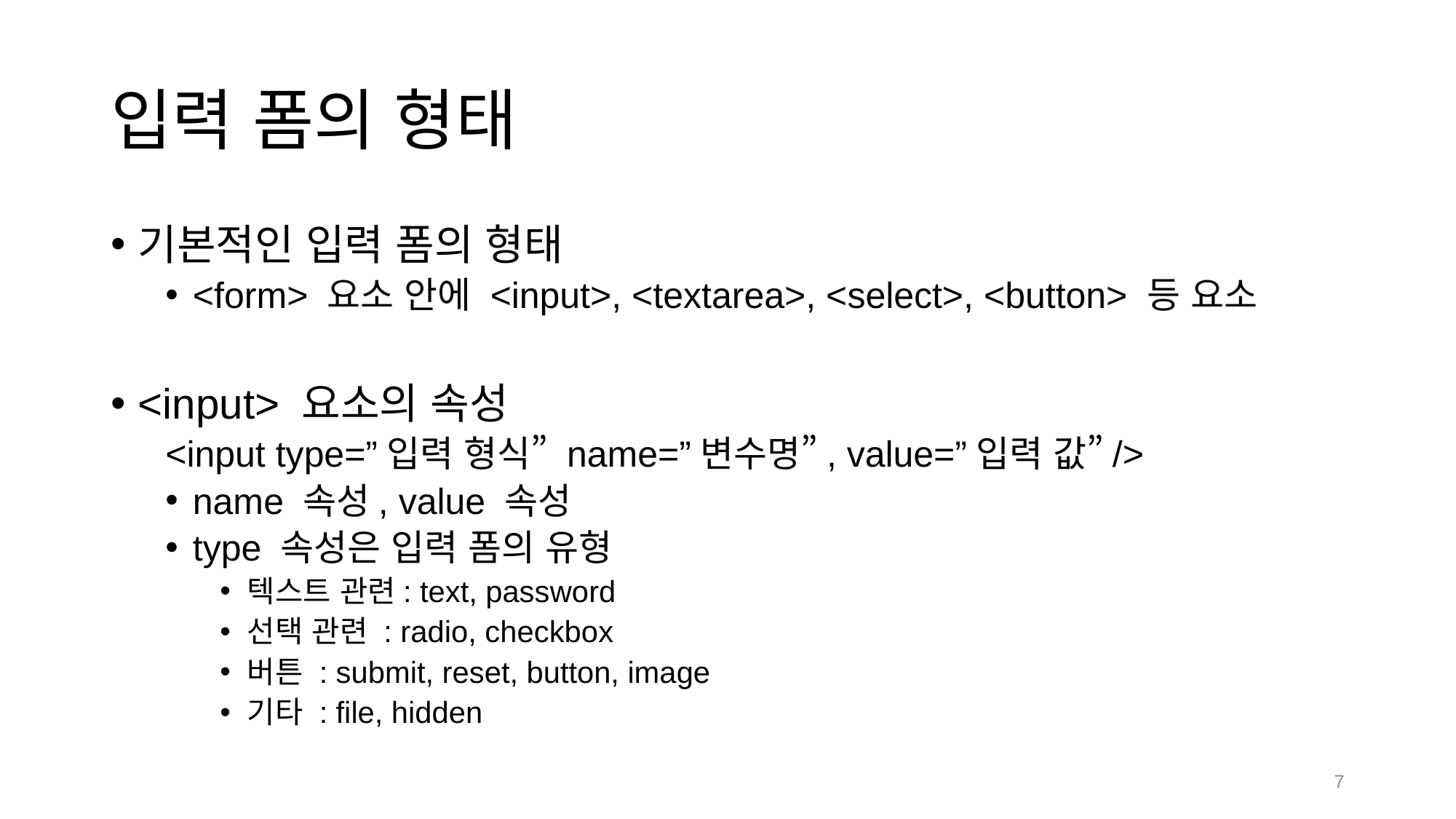

# 입력 폼의 형태
기본적인 입력 폼의 형태
<form> 요소 안에 <input>, <textarea>, <select>, <button> 등 요소

<input> 요소의 속성
<input type=”입력 형식” name=”변수명”, value=”입력 값”/>
name 속성, value 속성
type 속성은 입력 폼의 유형
텍스트 관련: text, password
선택 관련 : radio, checkbox
버튼 : submit, reset, button, image
기타 : file, hidden
7